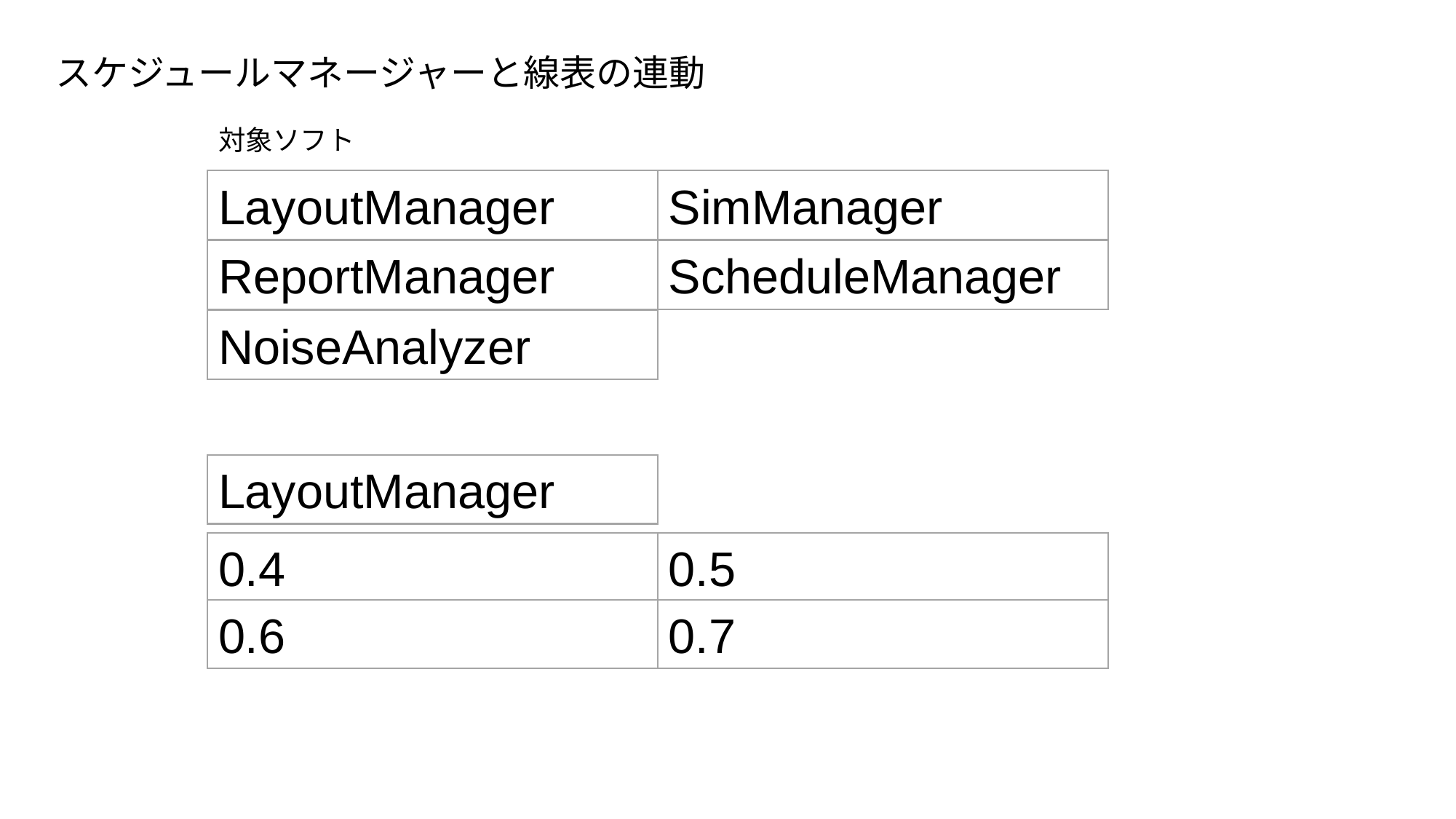

スケジュールマネージャーと線表の連動
対象ソフト
SimManager
LayoutManager
ScheduleManager
ReportManager
NoiseAnalyzer
LayoutManager
0.5
0.4
0.7
0.6